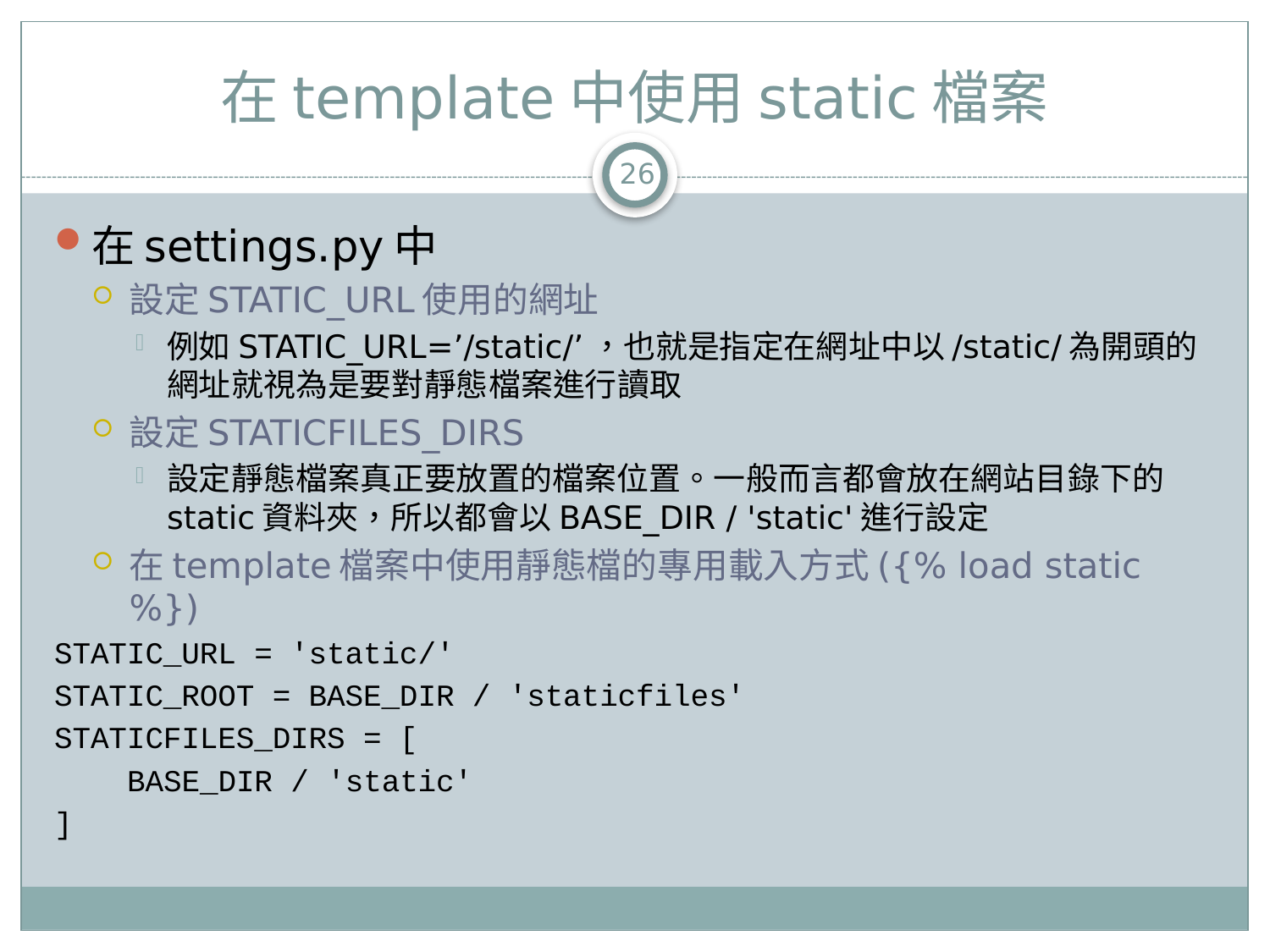

# 在template中使用static檔案
26
在settings.py中
設定STATIC_URL使用的網址
例如STATIC_URL=’/static/’，也就是指定在網址中以/static/為開頭的網址就視為是要對靜態檔案進行讀取
設定STATICFILES_DIRS
設定靜態檔案真正要放置的檔案位置。一般而言都會放在網站目錄下的static資料夾，所以都會以BASE_DIR / 'static'進行設定
在template檔案中使用靜態檔的專用載入方式({% load static %})
STATIC_URL = 'static/'
STATIC_ROOT = BASE_DIR / 'staticfiles'
STATICFILES_DIRS = [
    BASE_DIR / 'static'
]